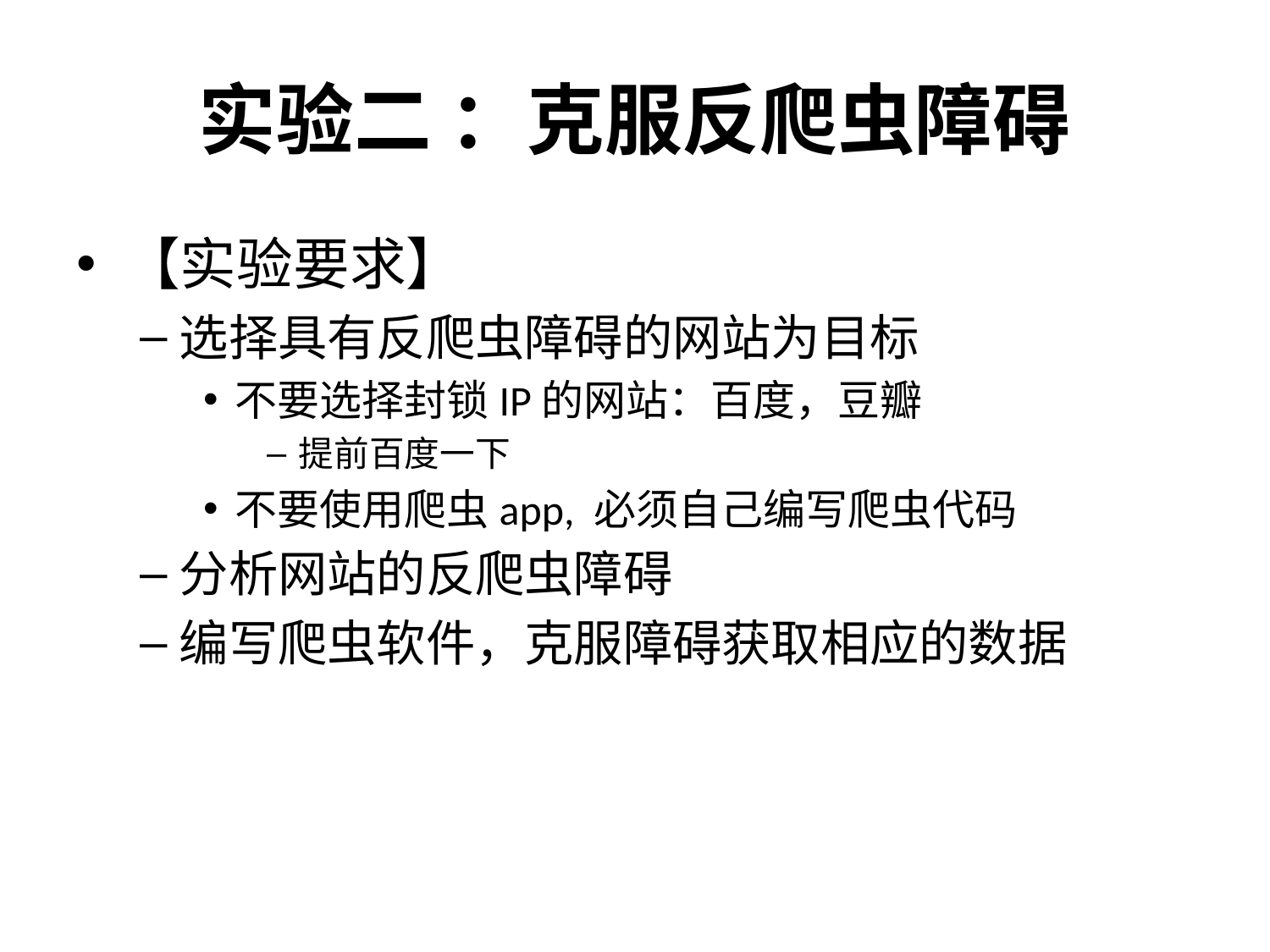

# 实验二 ：克服反爬虫障碍
【实验要求】
选择具有反爬虫障碍的网站为目标
不要选择封锁IP的网站：百度，豆瓣
提前百度一下
不要使用爬虫app, 必须自己编写爬虫代码
分析网站的反爬虫障碍
编写爬虫软件，克服障碍获取相应的数据